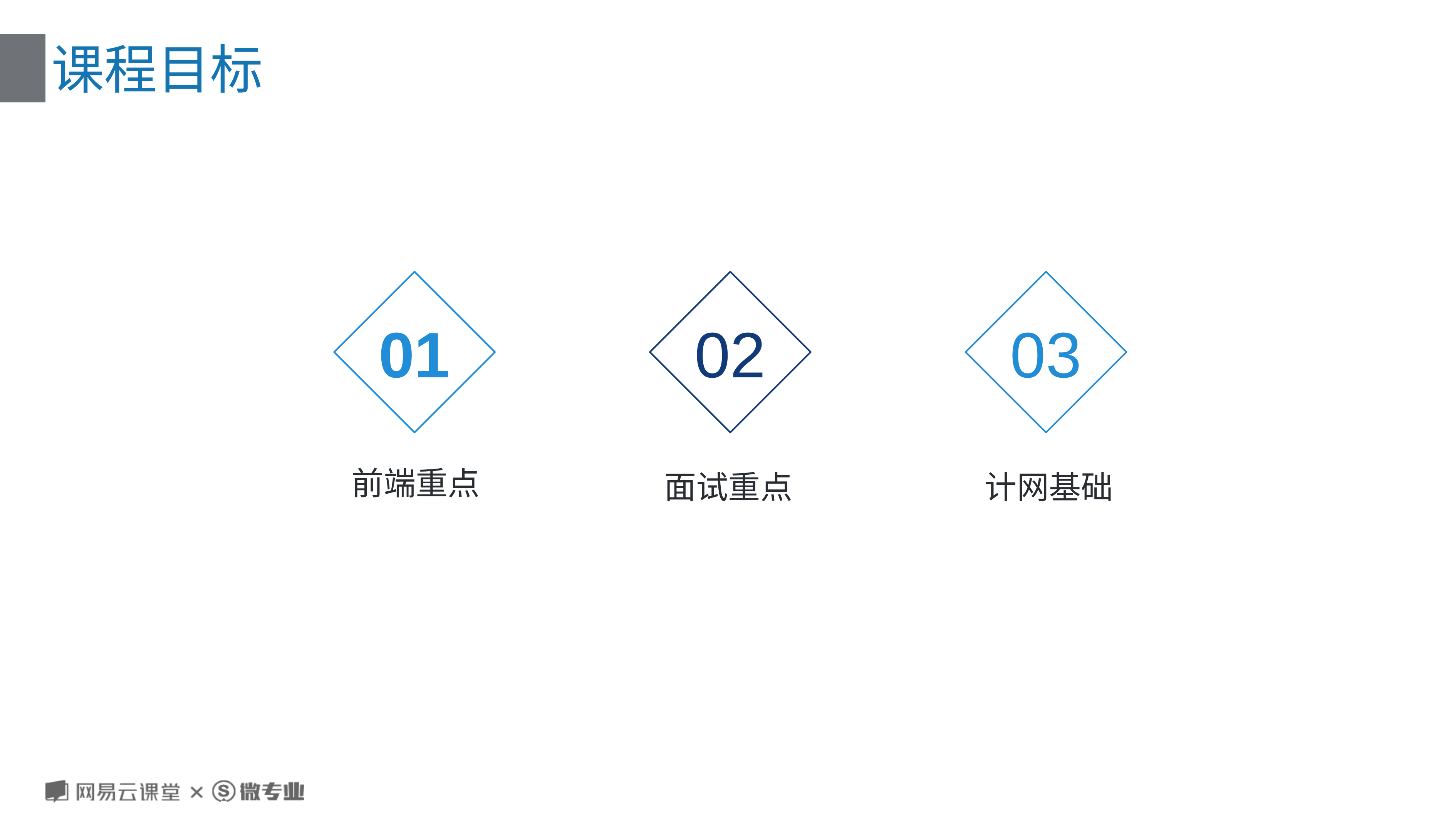

# 课程目标

01

02

03
前端重点
计网基础
面试重点